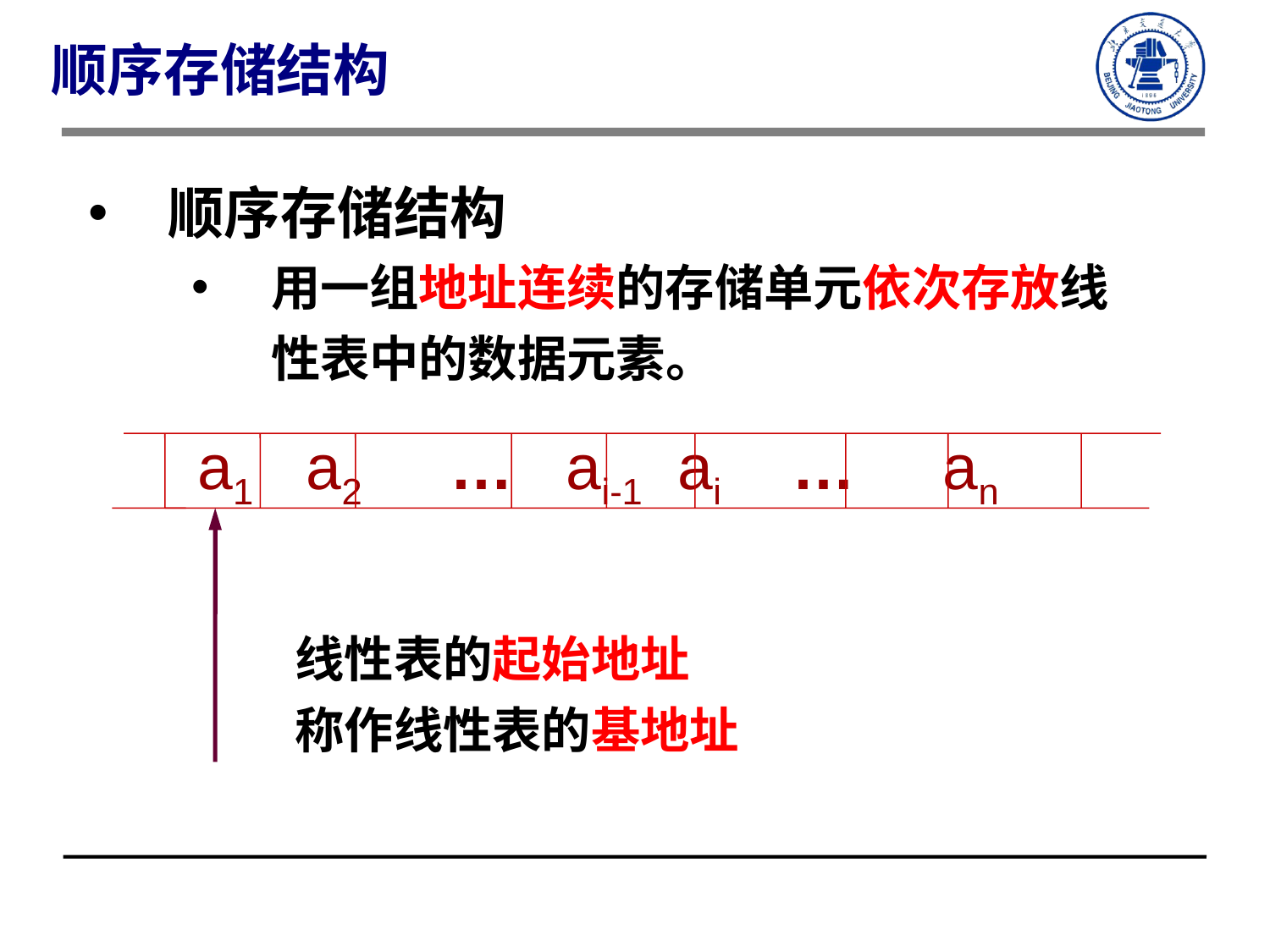

顺序存储结构
顺序存储结构
用一组地址连续的存储单元依次存放线性表中的数据元素。
 a1   a2     …   ai-1  ai    …     an

线性表的起始地址
称作线性表的基地址